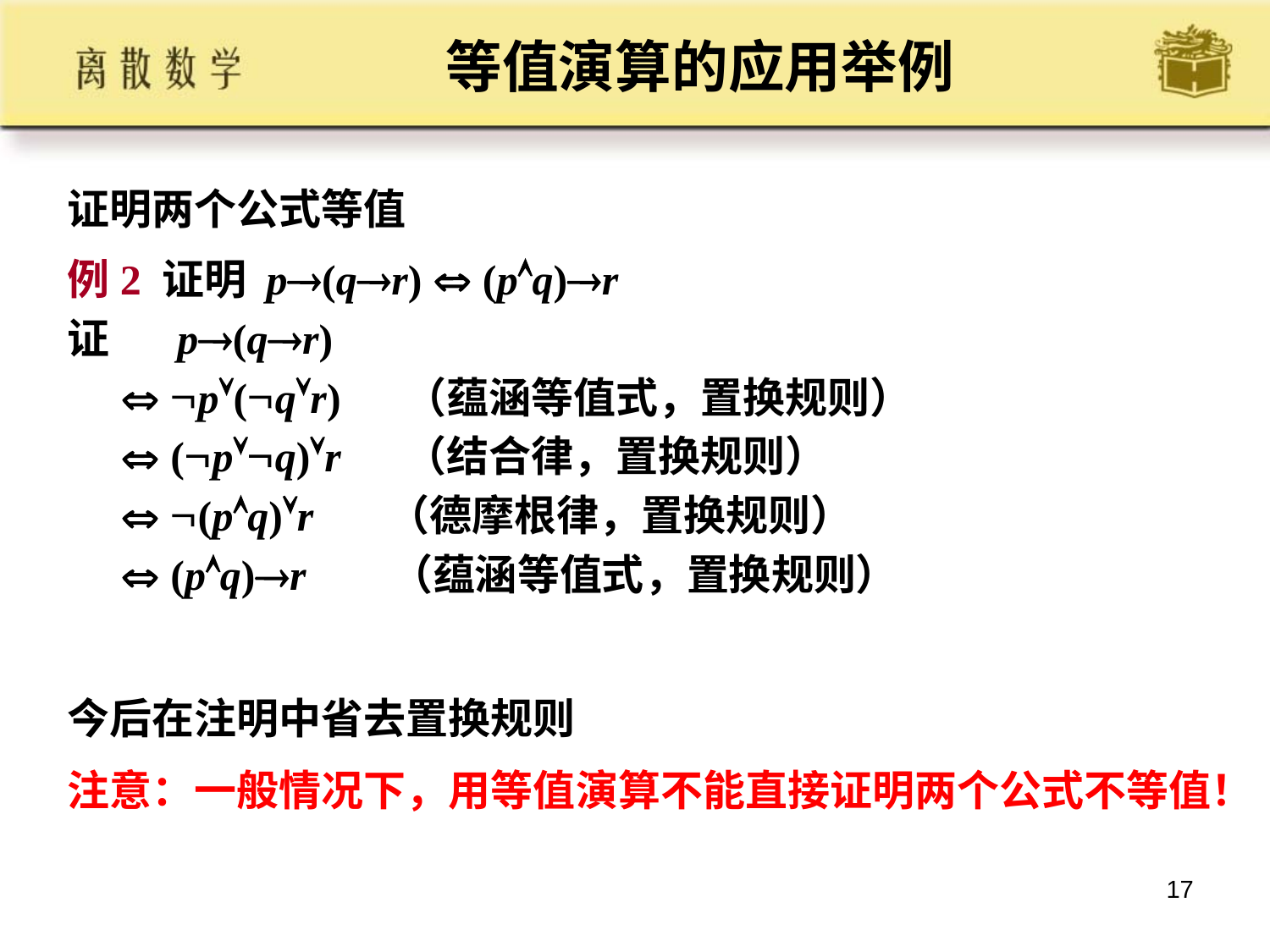

# 等值演算的应用举例
证明两个公式等值
例2 证明 p→(q→r) ⇔ (p∧q)→r
证      p→(q→r)
     ⇔ ¬p∨(¬q∨r)     （蕴涵等值式，置换规则）
     ⇔ (¬p∨¬q)∨r     （结合律，置换规则）
     ⇔ ¬(p∧q)∨r      （德摩根律，置换规则）
     ⇔ (p∧q)→r       （蕴涵等值式，置换规则）

今后在注明中省去置换规则
注意：一般情况下，用等值演算不能直接证明两个公式不等值！
17